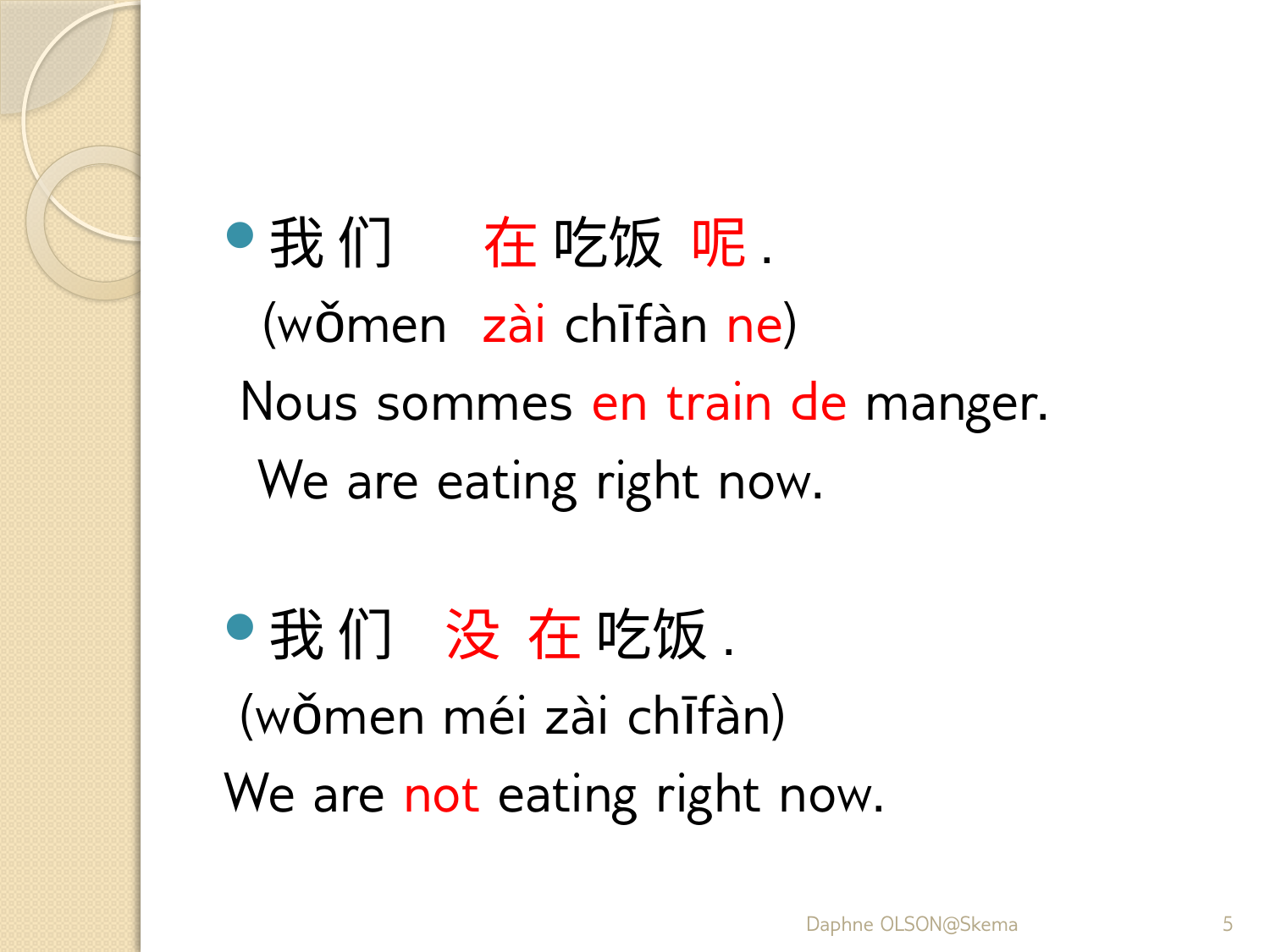

#
我 们       在 吃饭  呢.
	(wǒmen  zài chīfàn ne)
 Nous sommes en train de manger.
  We are eating right now.

我 们    没  在 吃饭.
 (wǒmen méi zài chīfàn)
We are not eating right now.
Daphne OLSON@Skema
5